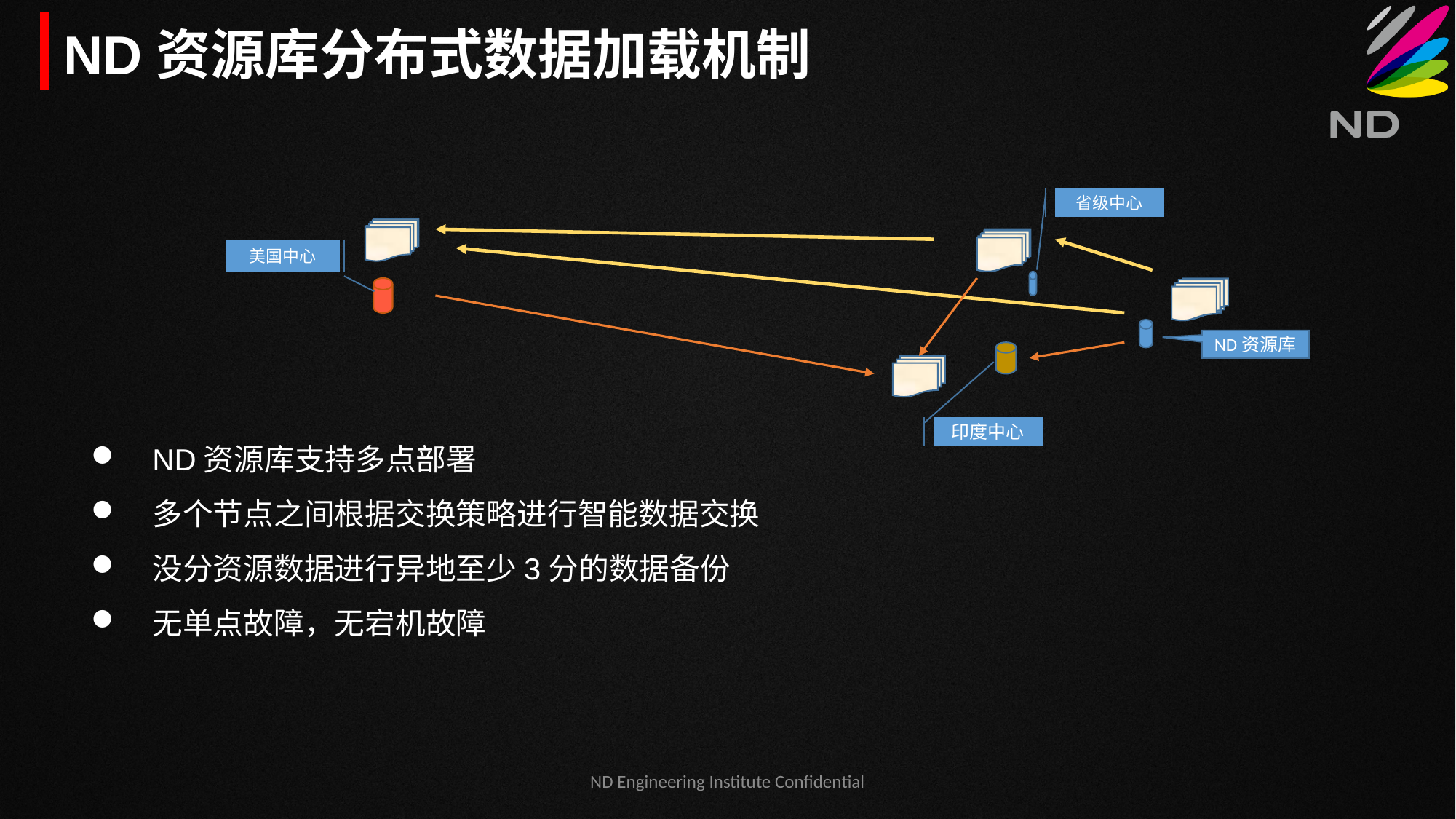

ND资源库分布式数据加载机制
省级中心

美国中心

ND资源库

ND资源库支持多点部署
多个节点之间根据交换策略进行智能数据交换
没分资源数据进行异地至少3分的数据备份
无单点故障，无宕机故障
印度中心
ND Engineering Institute Confidential